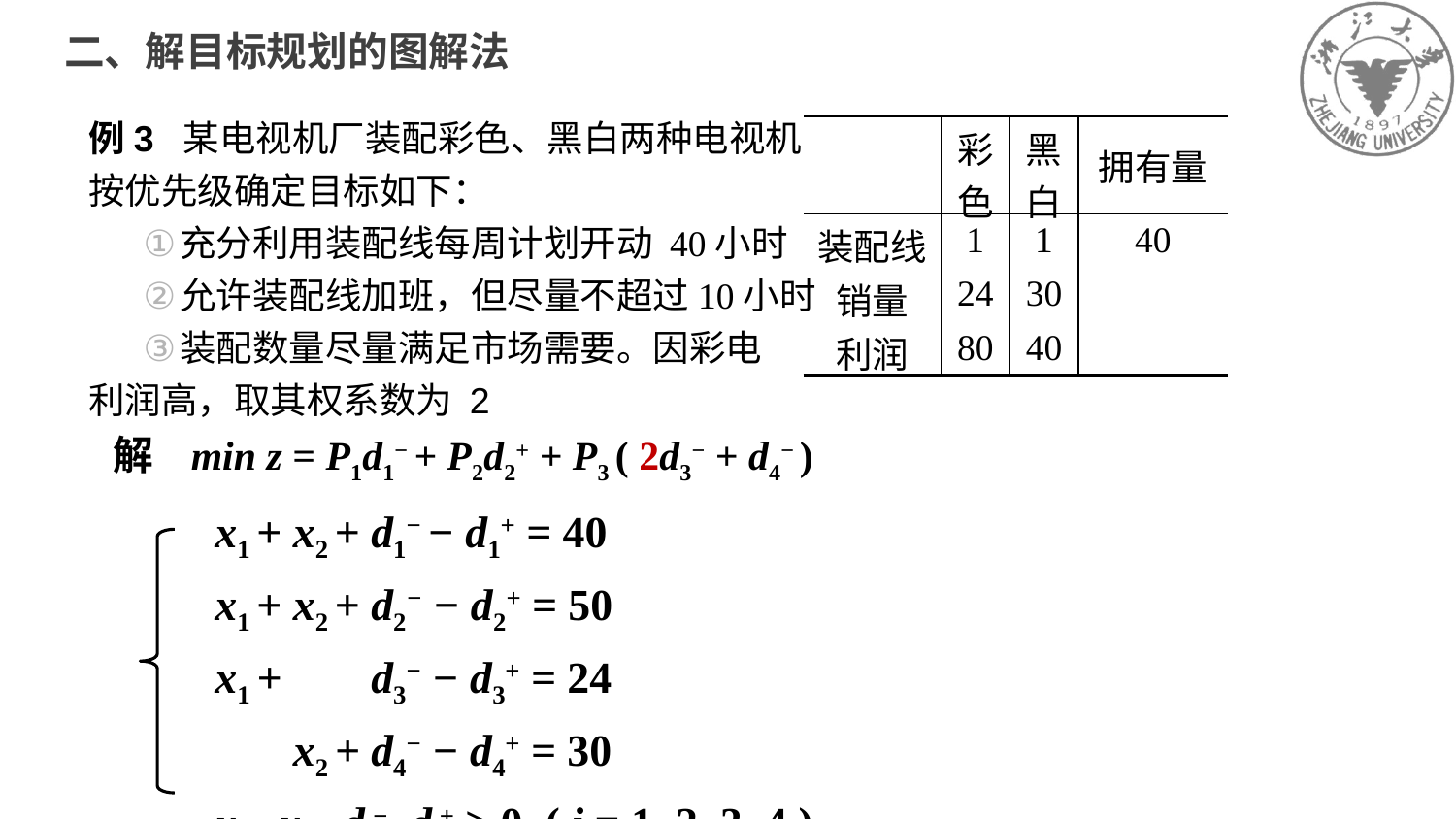

二、解目标规划的图解法
例3  某电视机厂装配彩色、黑白两种电视机
按优先级确定目标如下：
充分利用装配线每周计划开动 40小时
允许装配线加班，但尽量不超过10小时
装配数量尽量满足市场需要。因彩电
利润高，取其权系数为 2

|  | 彩色 | 黑白 | 拥有量 |
| --- | --- | --- | --- |
| 装配线 | 1 | 1 | 40 |
| 销量 | 24 | 30 |  |
| 利润 | 80 | 40 |  |
解   min z = P1d1− + P2d2+ + P3 ( 2d3− + d4− )
x1 + x2 + d1− − d1+ = 40
x1 + x2 + d2− − d2+ = 50
x1 +        d3− − d3+ = 24
       x2 + d4− − d4+ = 30
x1 , x2 , di−, di+ ≥ 0  ( i = 1, 2, 3, 4 )